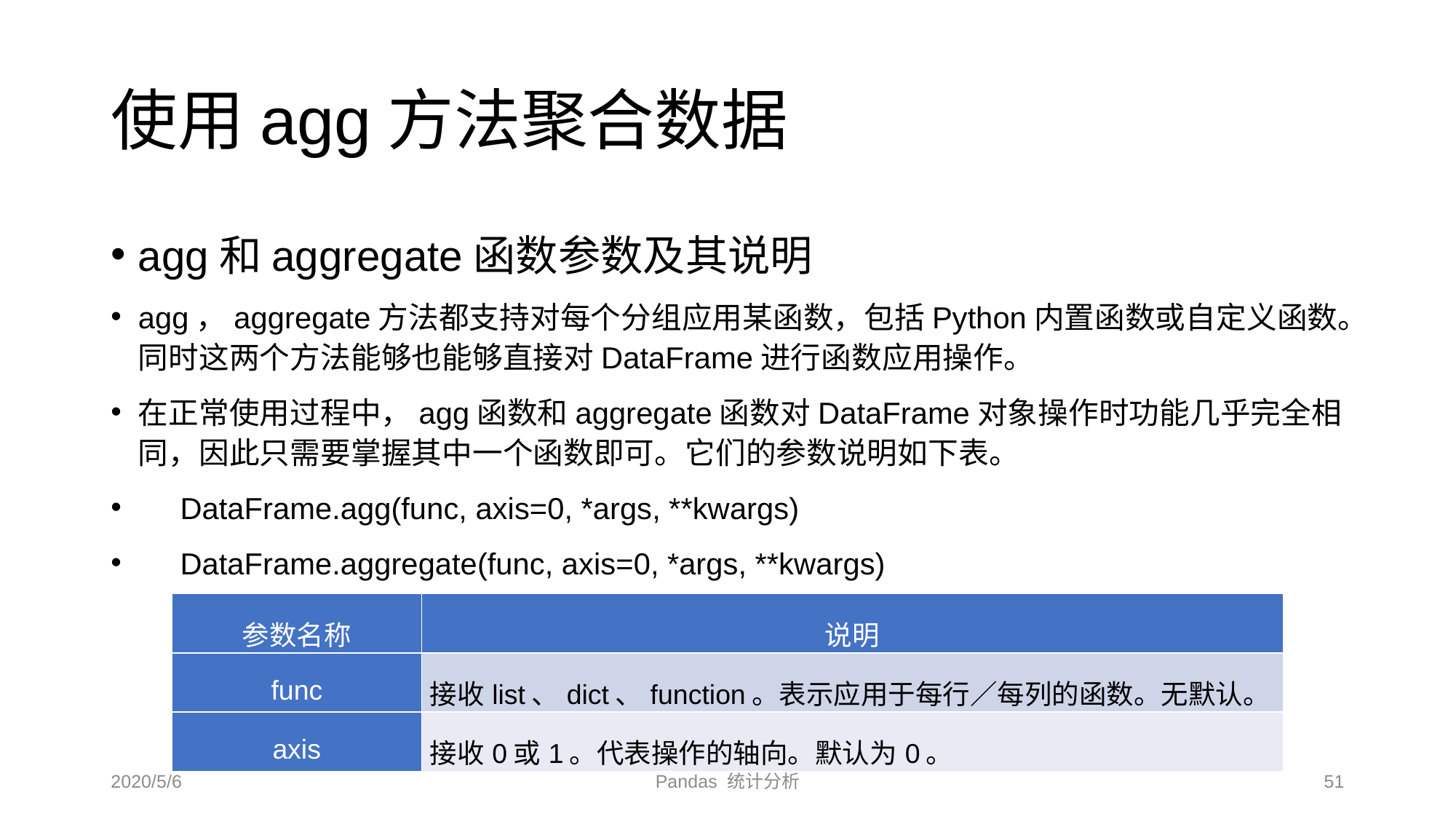

# 使用agg方法聚合数据
agg和aggregate函数参数及其说明
agg，aggregate方法都支持对每个分组应用某函数，包括Python内置函数或自定义函数。同时这两个方法能够也能够直接对DataFrame进行函数应用操作。
在正常使用过程中，agg函数和aggregate函数对DataFrame对象操作时功能几乎完全相同，因此只需要掌握其中一个函数即可。它们的参数说明如下表。
     DataFrame.agg(func, axis=0, *args, **kwargs)
     DataFrame.aggregate(func, axis=0, *args, **kwargs)

| 参数名称 | 说明 |
| --- | --- |
| func | 接收list、dict、function。表示应用于每行／每列的函数。无默认。 |
| axis | 接收0或1。代表操作的轴向。默认为0。 |
2020/5/6
Pandas 统计分析
51